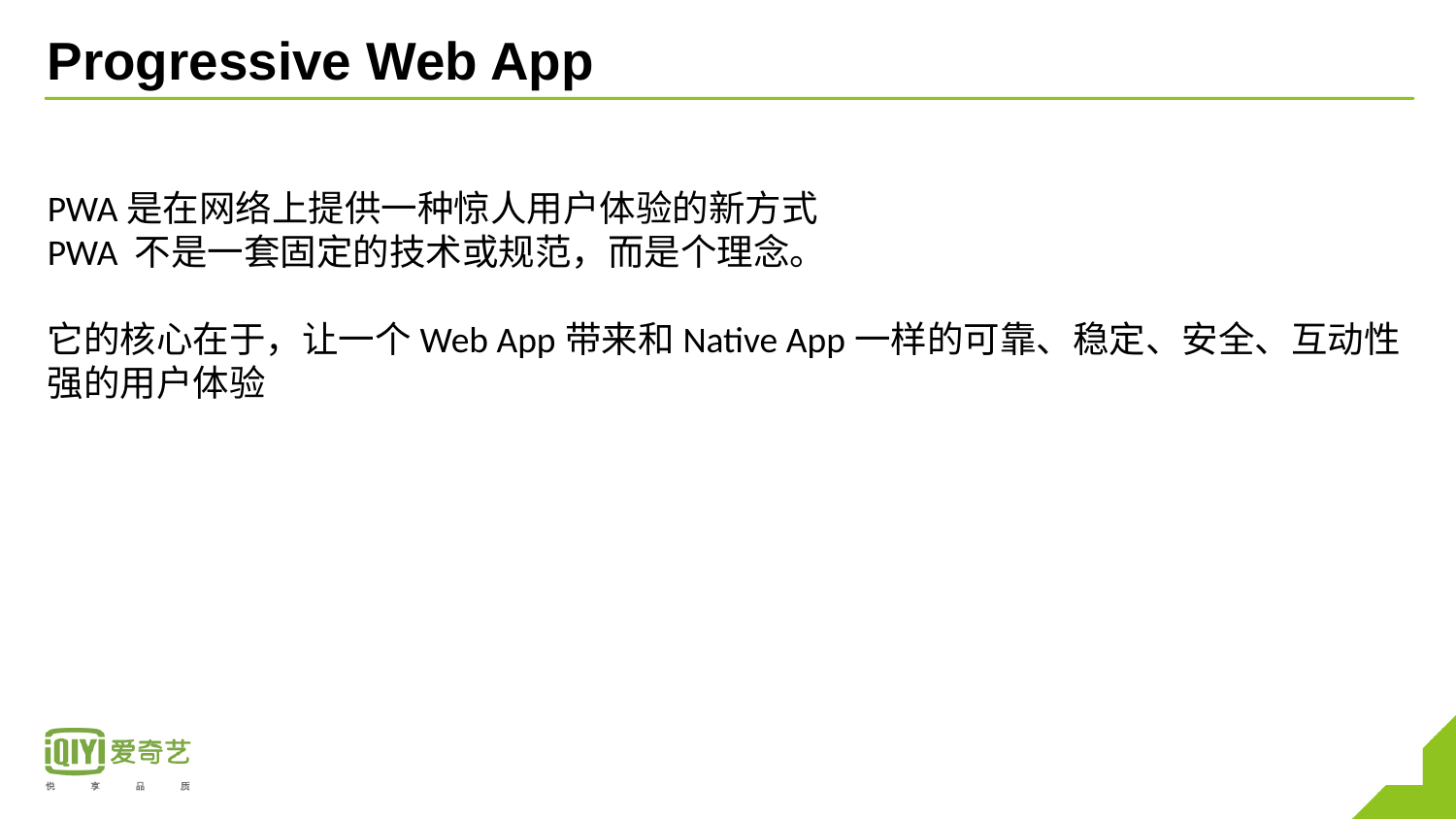

# Progressive Web App

PWA是在网络上提供一种惊人用户体验的新方式
PWA 不是一套固定的技术或规范，而是个理念。

它的核心在于，让一个Web App带来和Native App一样的可靠、稳定、安全、互动性强的用户体验